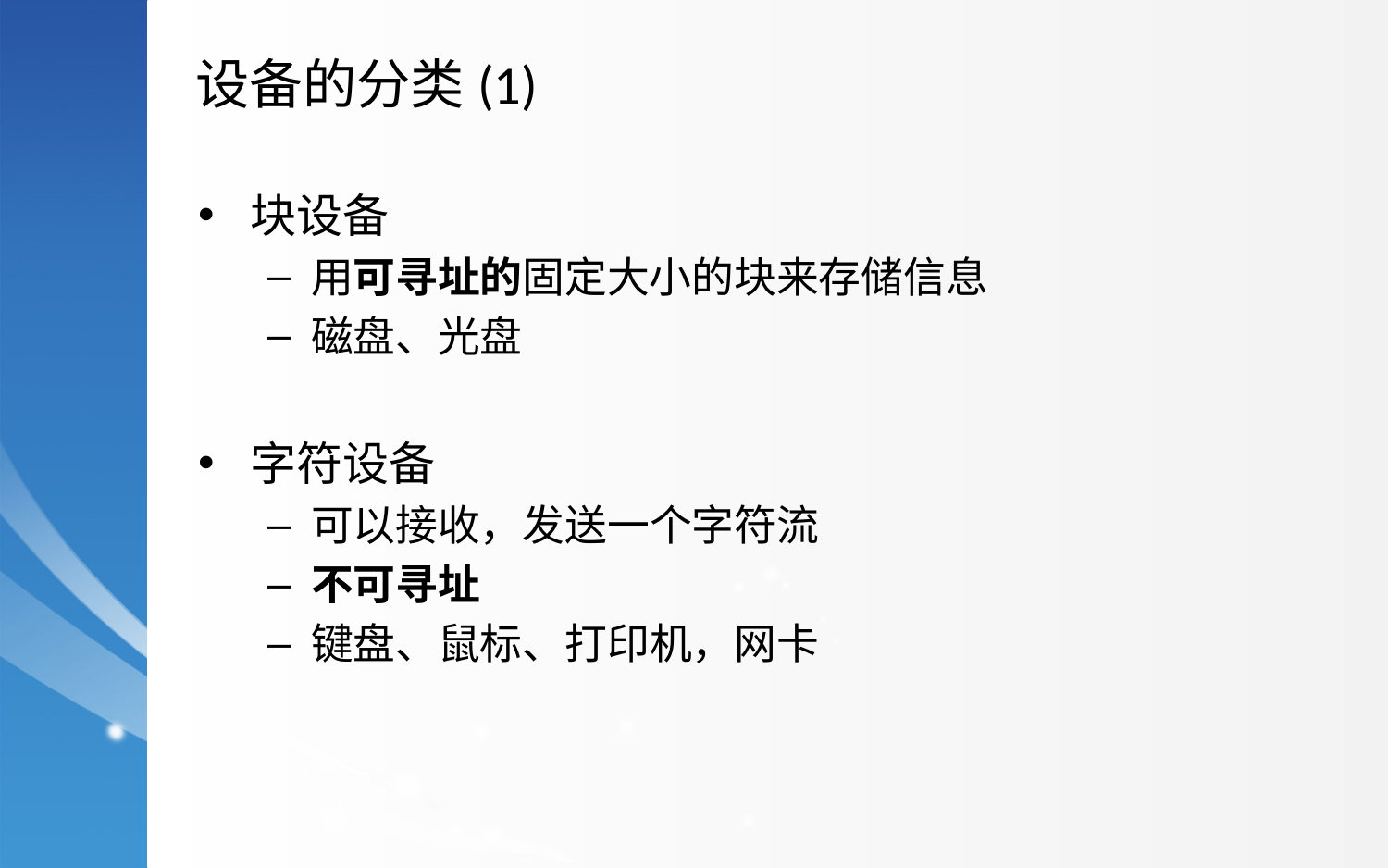

设备的分类(1)
块设备
用可寻址的固定大小的块来存储信息
磁盘、光盘

字符设备
可以接收，发送一个字符流
不可寻址
键盘、鼠标、打印机，网卡